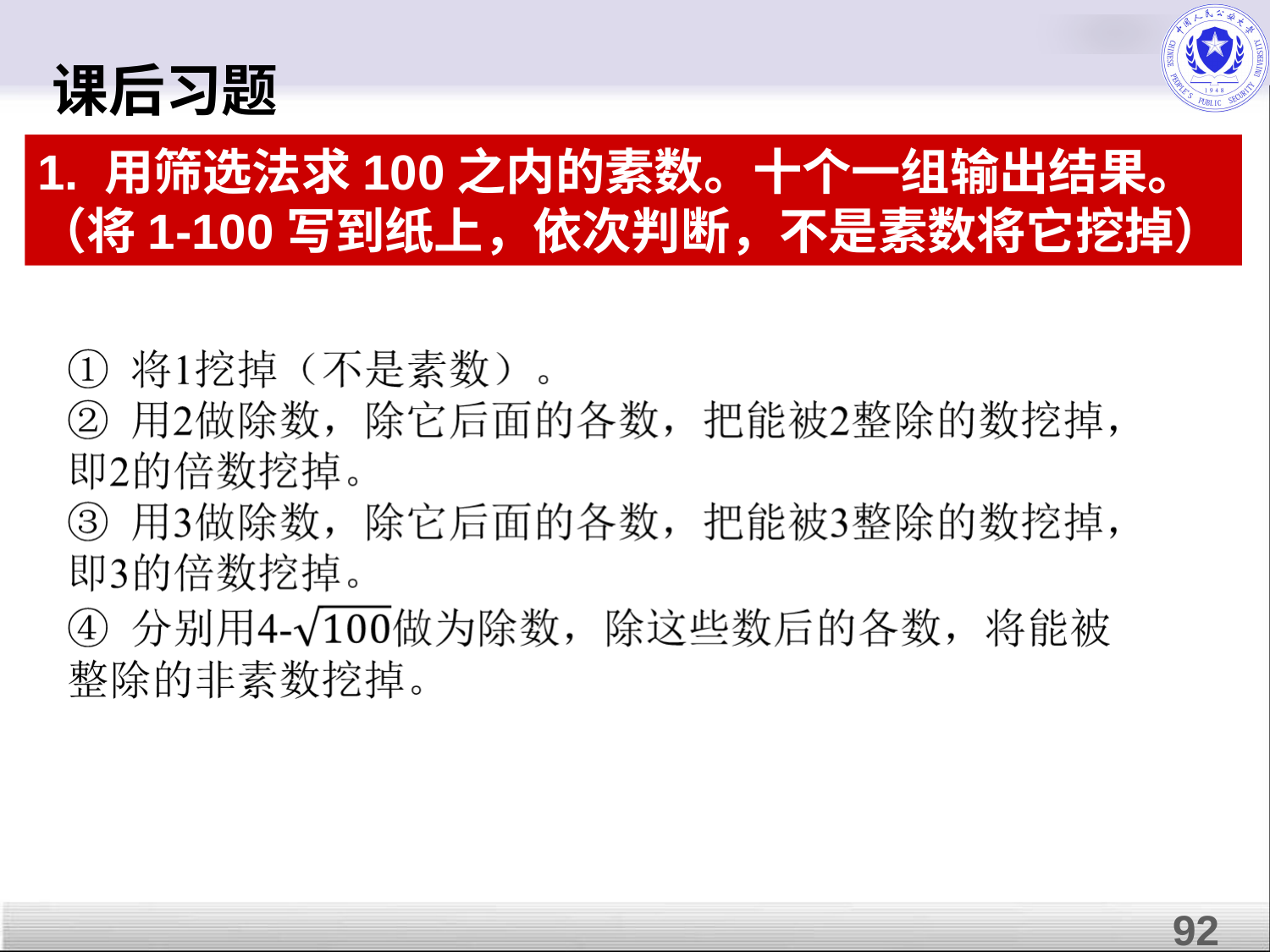

课后习题
1. 用筛选法求100之内的素数。十个一组输出结果。（将1-100写到纸上，依次判断，不是素数将它挖掉）